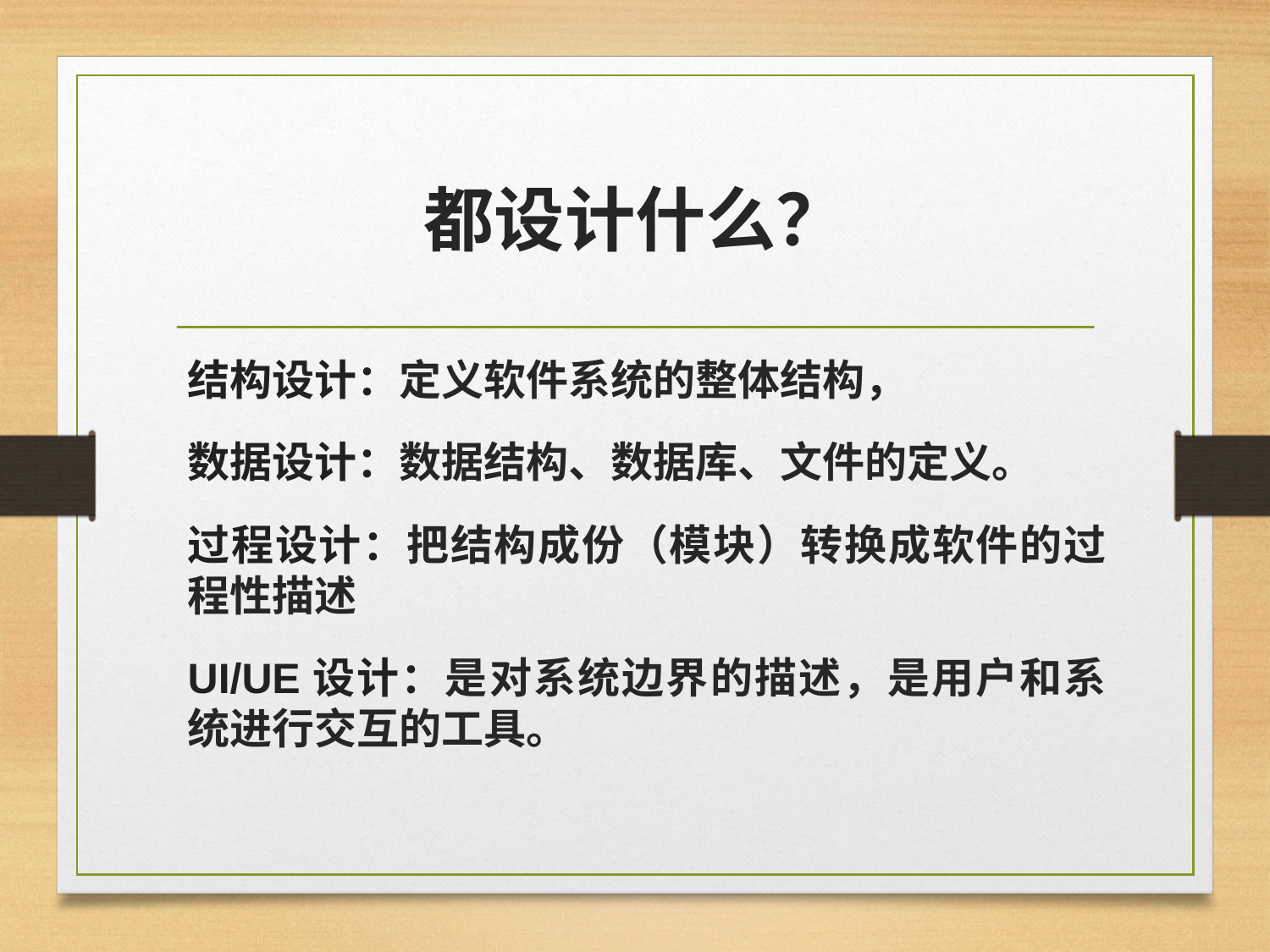

# 都设计什么？
结构设计：定义软件系统的整体结构，
数据设计：数据结构、数据库、文件的定义。
过程设计：把结构成份（模块）转换成软件的过程性描述
UI/UE设计：是对系统边界的描述，是用户和系统进行交互的工具。